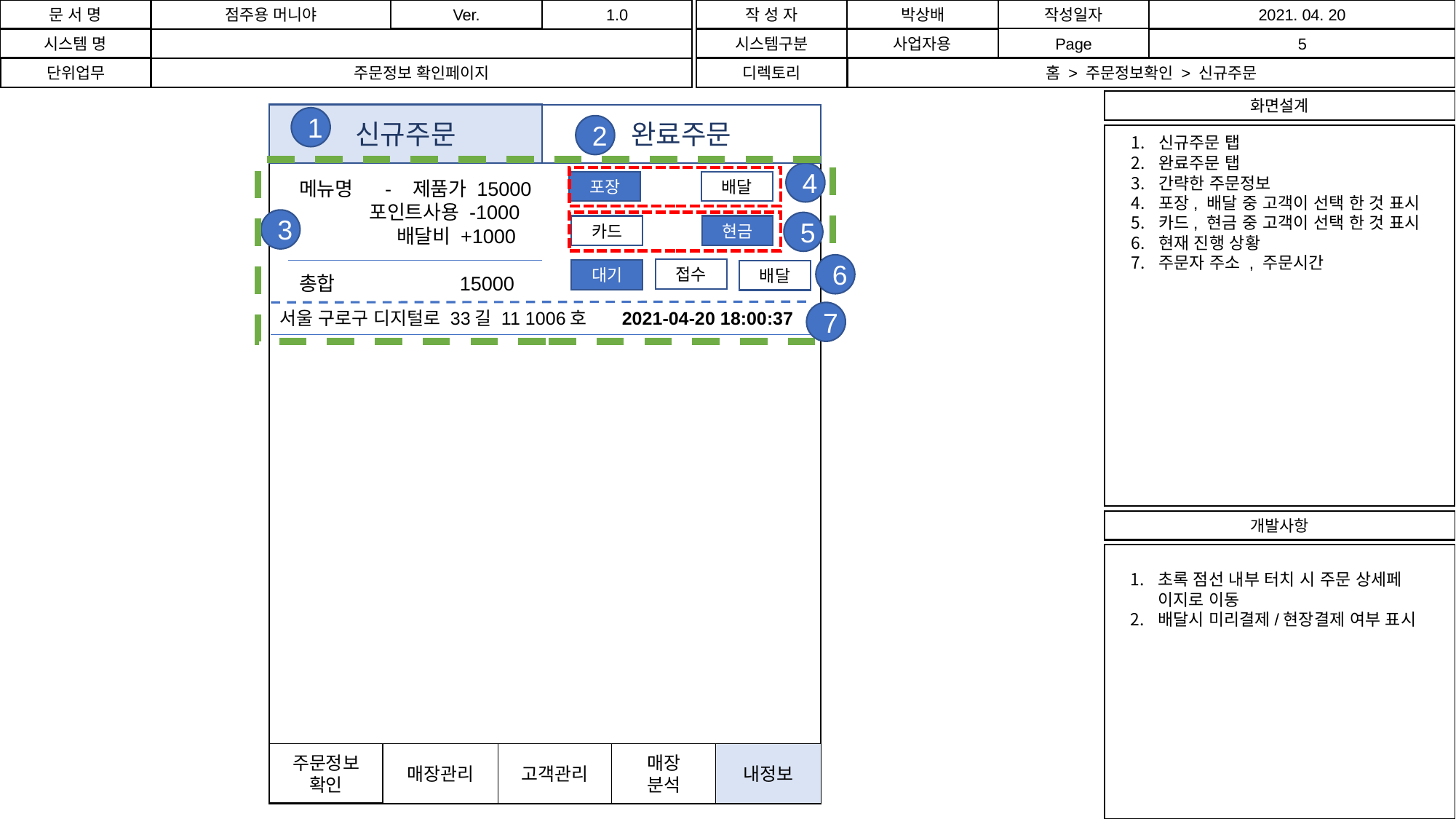

문 서 명
1.0
2021. 04. 20
Ver.
작성일자
박상배
작 성 자
점주용 머니야
5
시스템구분
사업자용
Page
시스템 명

단위업무
주문정보 확인페이지
디렉토리
홈 > 주문정보확인 > 신규주문
화면설계
신규주문
완료주문

1
2

신규주문 탭
완료주문 탭
간략한 주문정보
포장, 배달 중 고객이 선택 한 것 표시
카드, 현금 중 고객이 선택 한 것 표시
현재 진행 상황
주문자 주소 , 주문시간

4

메뉴명     -   제품가 15000
            포인트사용 -1000
                 배달비 +1000

총합                      15000
배달
포장
3

5
카드
현금
6
접수
대기
배달
서울 구로구 디지털로 33길 11 1006호      2021-04-20 18:00:37
7
개발사항

초록 점선 내부 터치 시 주문 상세페    이지로 이동
배달시 미리결제/현장결제 여부 표시
매장관리
매장
분석
고객관리
내정보
주문정보
확인